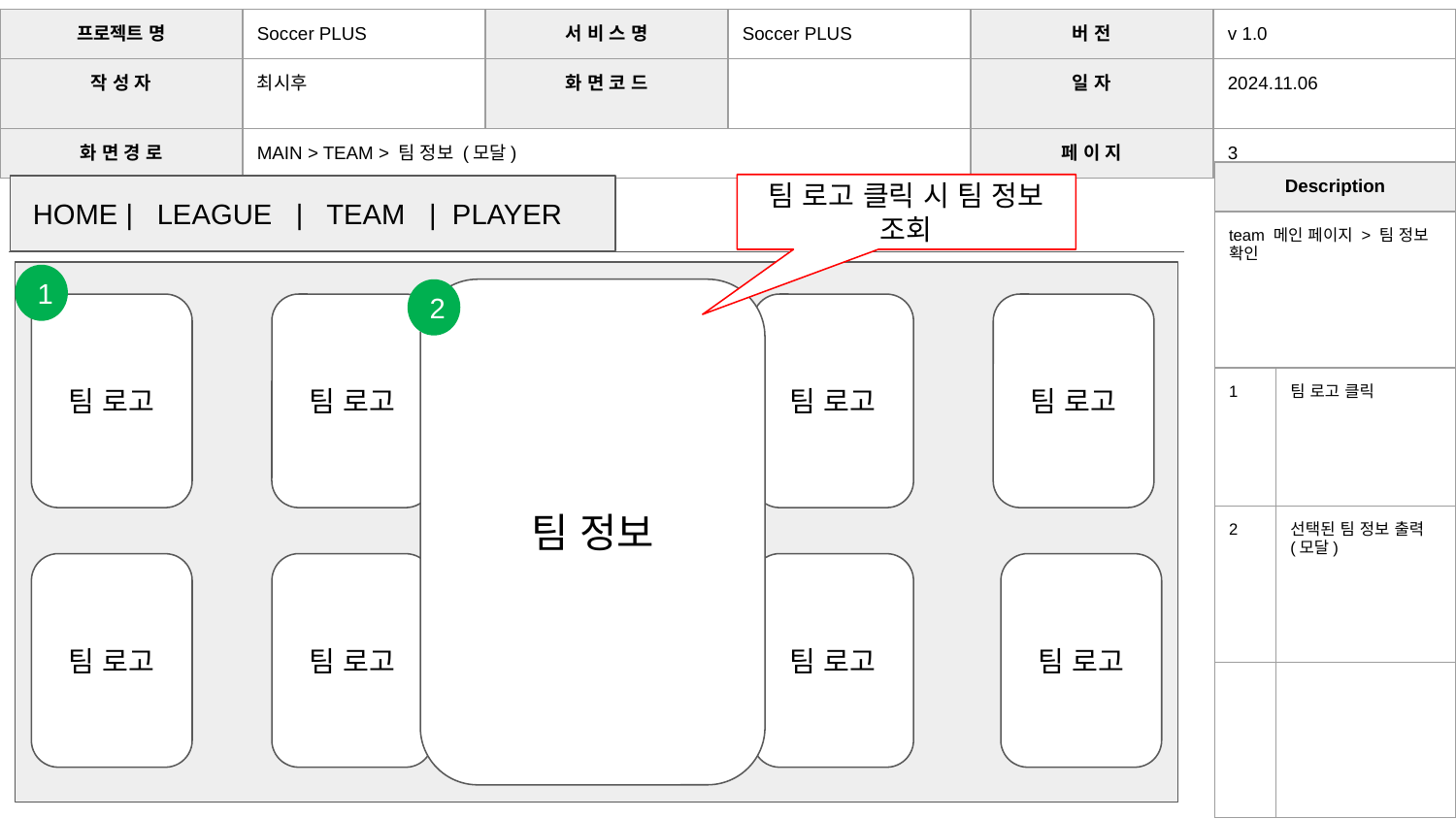

| 프로젝트 명 | Soccer PLUS | 서 비 스 명 | Soccer PLUS | 버 전 | v 1.0 |
| --- | --- | --- | --- | --- | --- |
| 작 성 자 | 최시후 | 화 면 코 드 |  | 일 자 | 2024.11.06 |
| 화 면 경 로 | MAIN > TEAM > 팀 정보 (모달) |  |  | 페 이 지 | 3 |
| Description |  |
| --- | --- |
| team 메인 페이지 > 팀 정보 확인 |  |
| 1 | 팀 로고 클릭 |
| 2 | 선택된 팀 정보 출력 (모달) |
|  |  |
팀 로고 클릭 시 팀 정보 조회
 HOME |   LEAGUE   |   TEAM   |  PLAYER

1
2
팀 정보
팀 로고
팀 로고
팀 로고
팀 로고
팀 로고
팀 로고
팀 로고
팀 로고